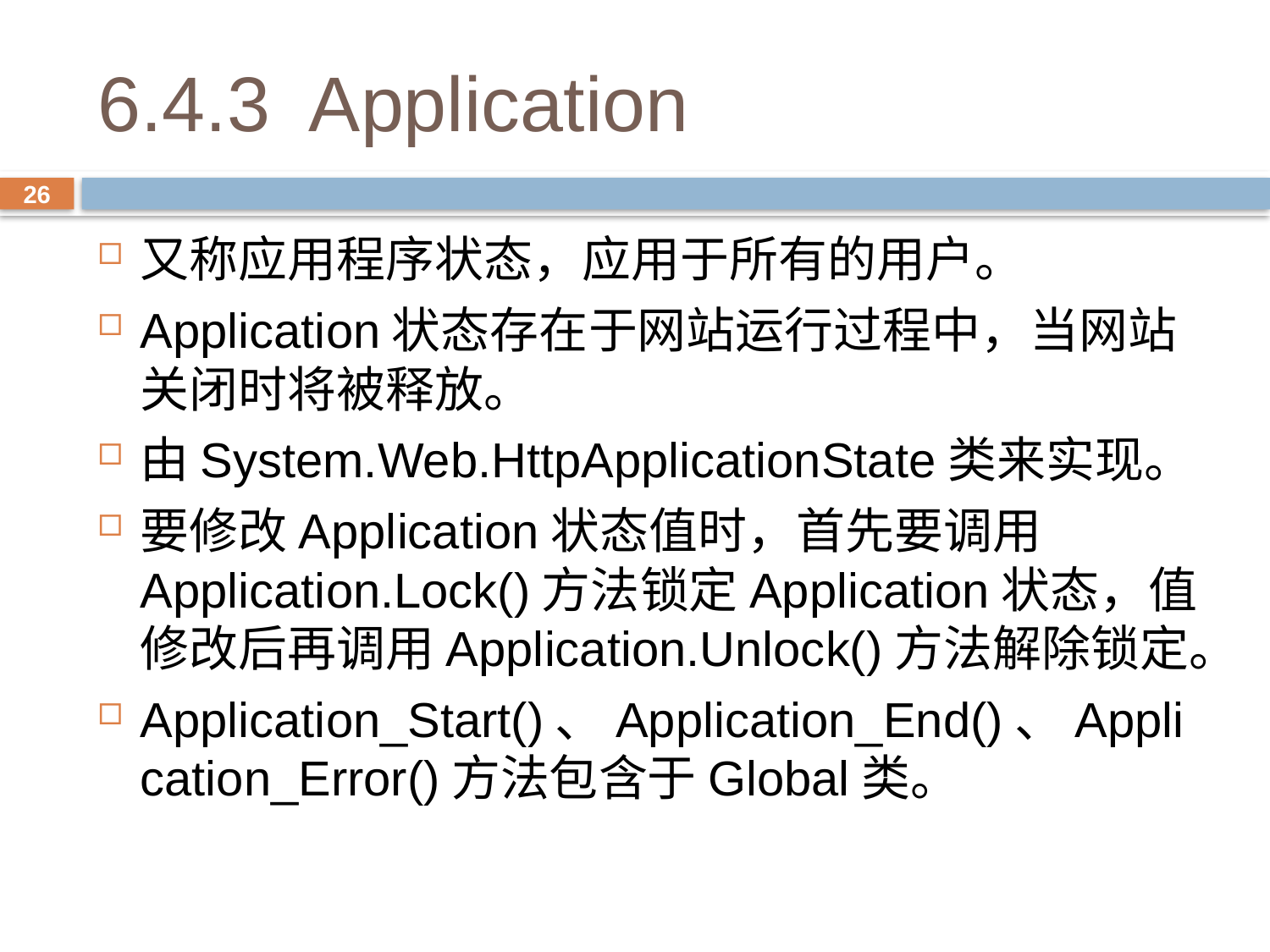

# 6.4.3  Application
26
又称应用程序状态，应用于所有的用户。
Application状态存在于网站运行过程中，当网站关闭时将被释放。
由System.Web.HttpApplicationState类来实现。
要修改Application状态值时，首先要调用Application.Lock()方法锁定Application状态，值修改后再调用Application.Unlock()方法解除锁定。
Application_Start()、Application_End()、Application_Error()方法包含于Global类。